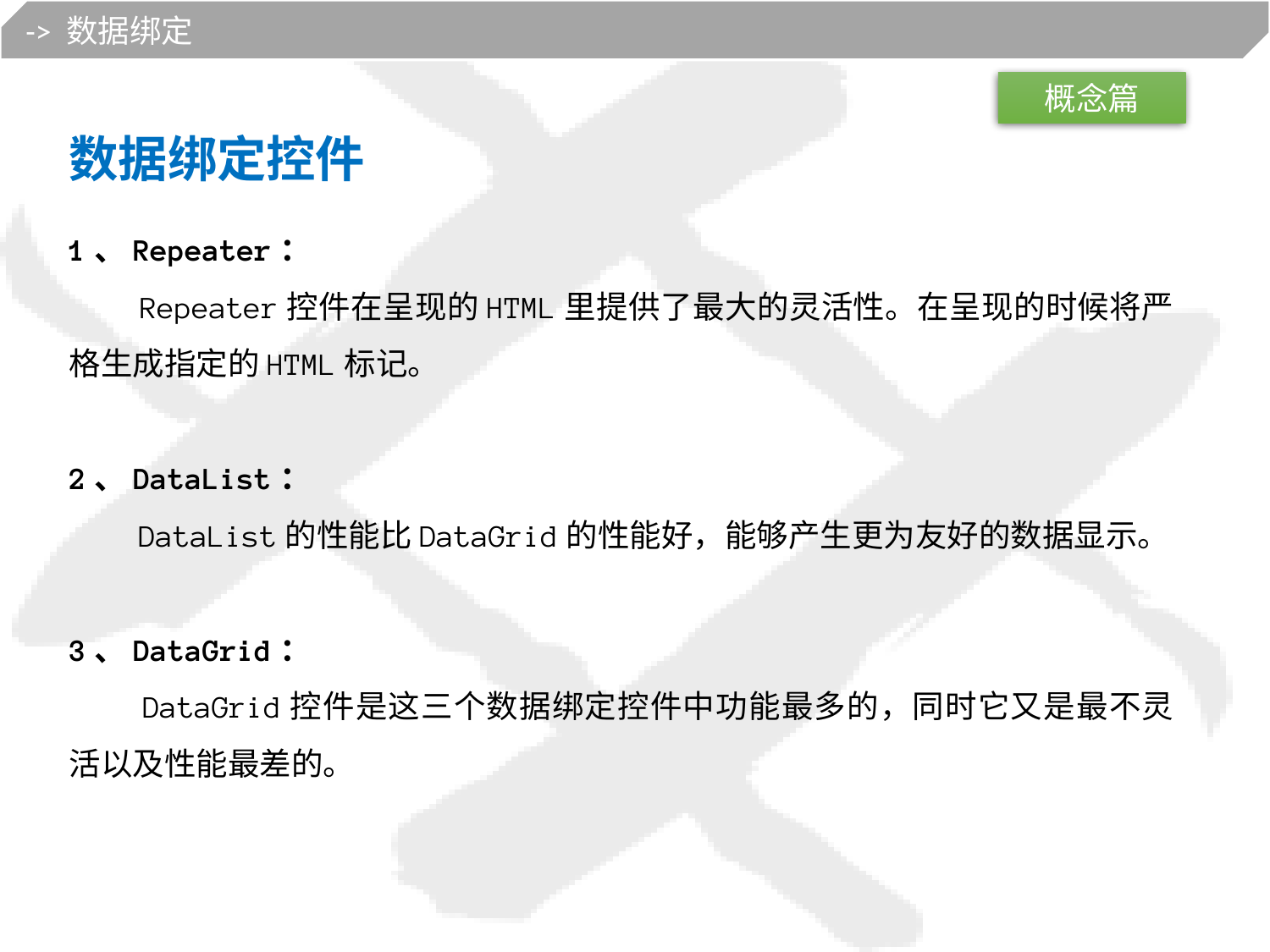

-> 数据绑定
概念篇
数据绑定控件
1、Repeater：
    Repeater控件在呈现的HTML里提供了最大的灵活性。在呈现的时候将严格生成指定的HTML标记。

2、DataList：
    DataList的性能比DataGrid的性能好，能够产生更为友好的数据显示。

3、DataGrid：
    DataGrid控件是这三个数据绑定控件中功能最多的，同时它又是最不灵活以及性能最差的。